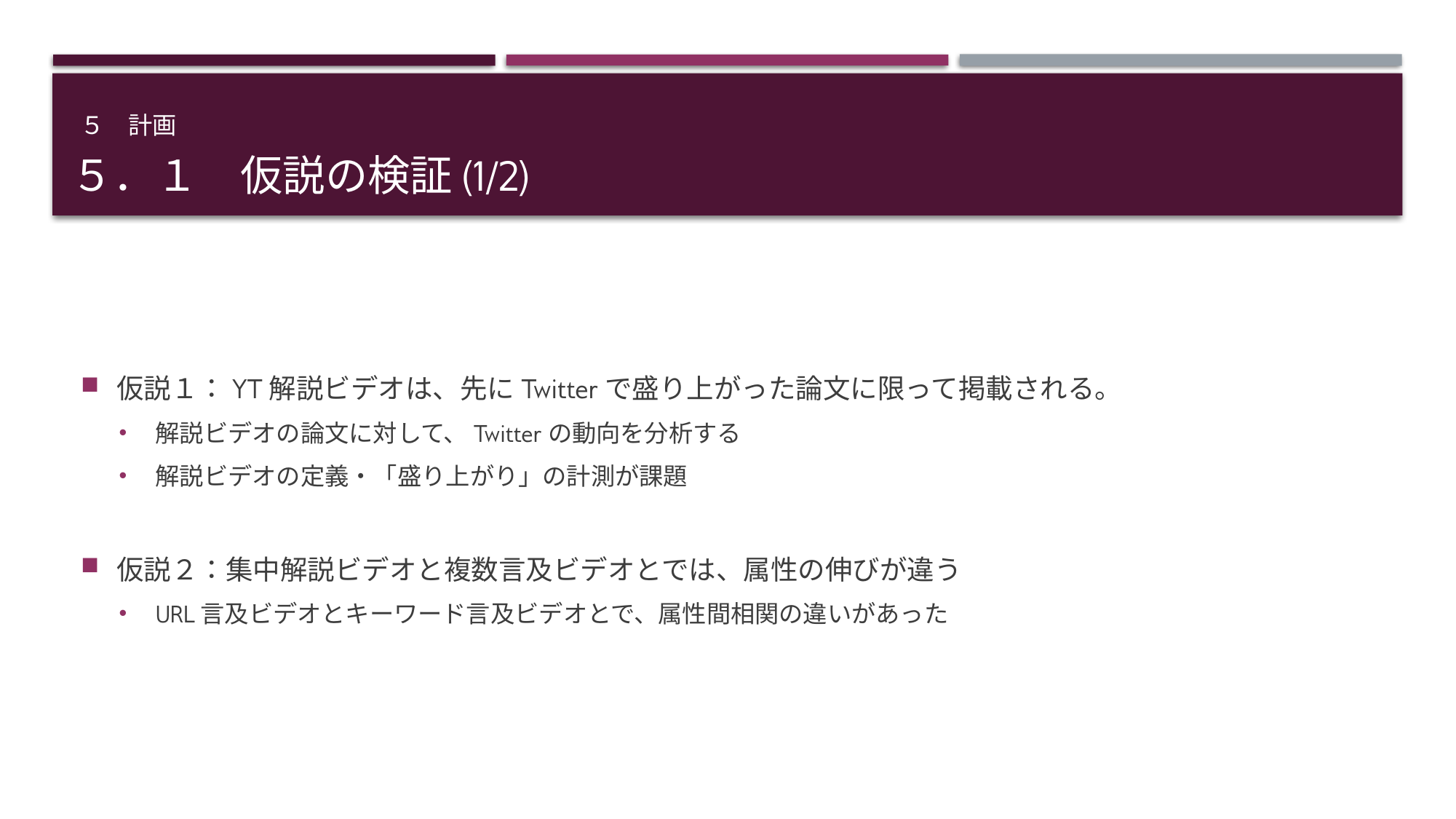

５　計画
# ５．１　仮説の検証(1/2)
仮説１：YT解説ビデオは、先にTwitterで盛り上がった論文に限って掲載される。
解説ビデオの論文に対して、Twitterの動向を分析する
解説ビデオの定義・「盛り上がり」の計測が課題

仮説２：集中解説ビデオと複数言及ビデオとでは、属性の伸びが違う
URL言及ビデオとキーワード言及ビデオとで、属性間相関の違いがあった